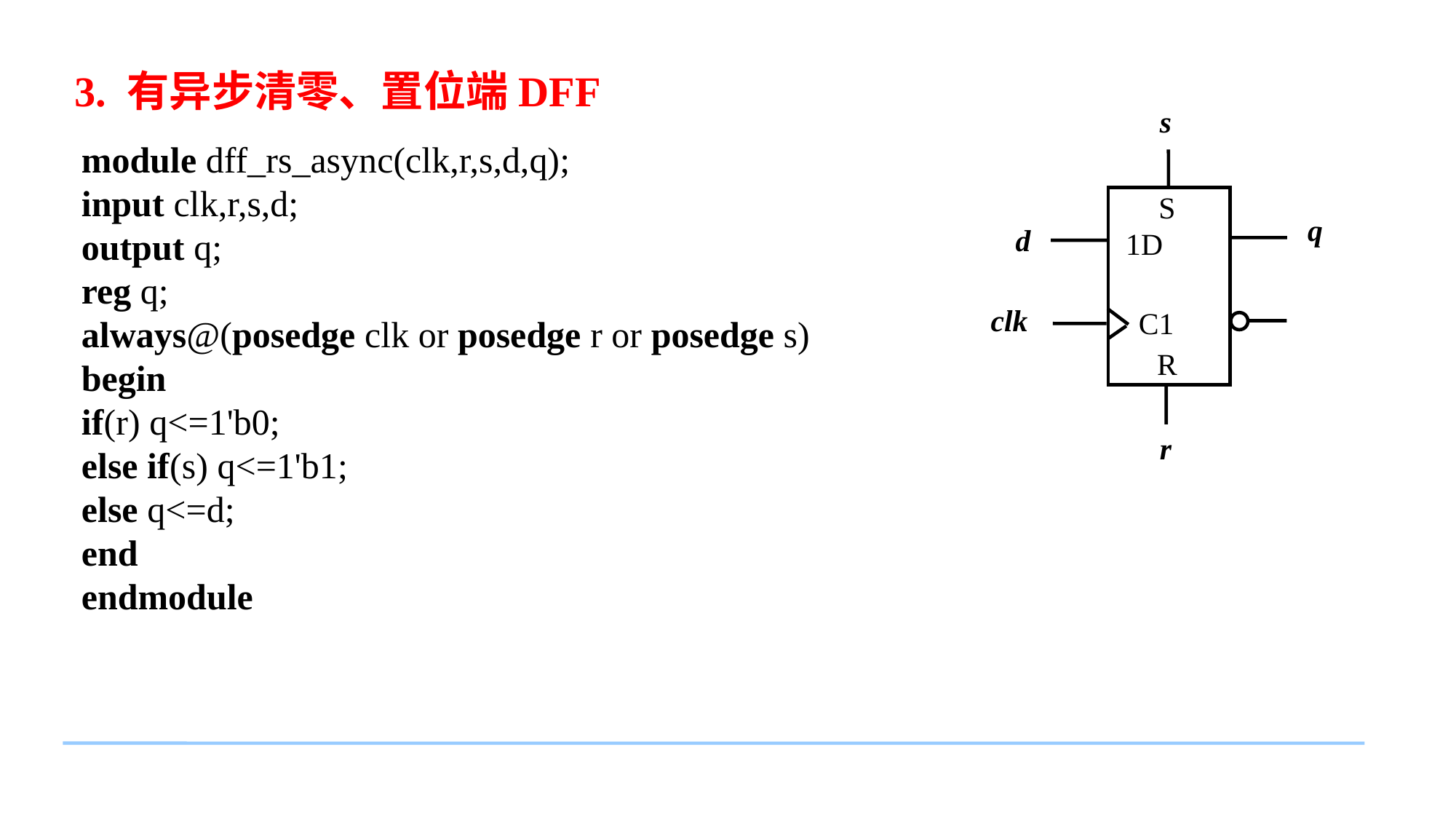

3. 有异步清零、置位端DFF
s

S

q
d
1D

clk
C1

R

r
module dff_rs_async(clk,r,s,d,q);
input clk,r,s,d;
output q;
reg q;
always@(posedge clk or posedge r or posedge s)
begin
if(r) q<=1'b0;
else if(s) q<=1'b1;
else q<=d;
end
endmodule
29